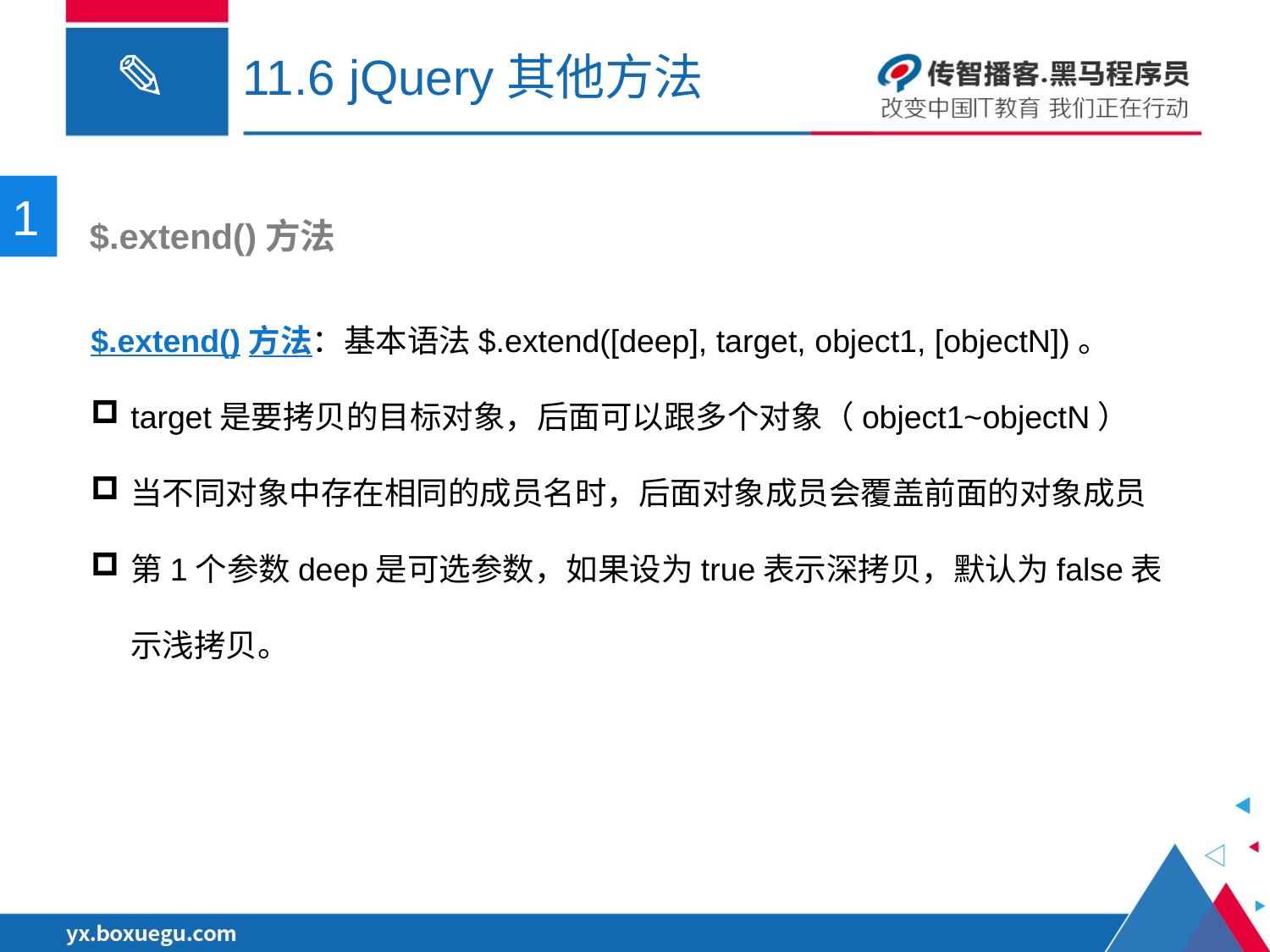

# 11.6 jQuery其他方法

1
  $.extend()方法
$.extend()方法：基本语法$.extend([deep], target, object1, [objectN])。
target是要拷贝的目标对象，后面可以跟多个对象（object1~objectN）
当不同对象中存在相同的成员名时，后面对象成员会覆盖前面的对象成员
第1个参数deep是可选参数，如果设为true表示深拷贝，默认为false表示浅拷贝。